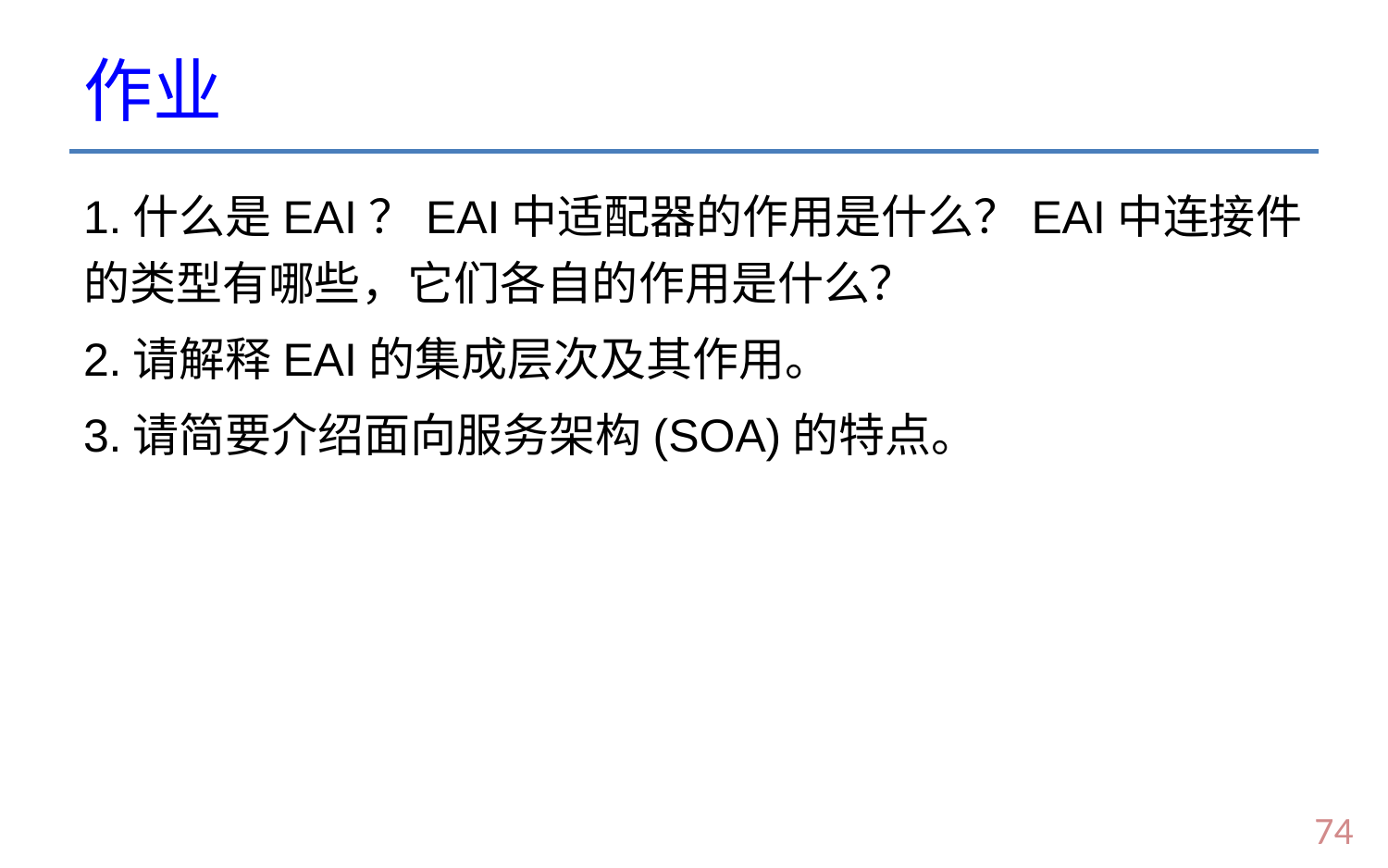

# 作业
1.什么是EAI？EAI中适配器的作用是什么？EAI中连接件的类型有哪些，它们各自的作用是什么？
2.请解释EAI的集成层次及其作用。
3.请简要介绍面向服务架构(SOA)的特点。

74